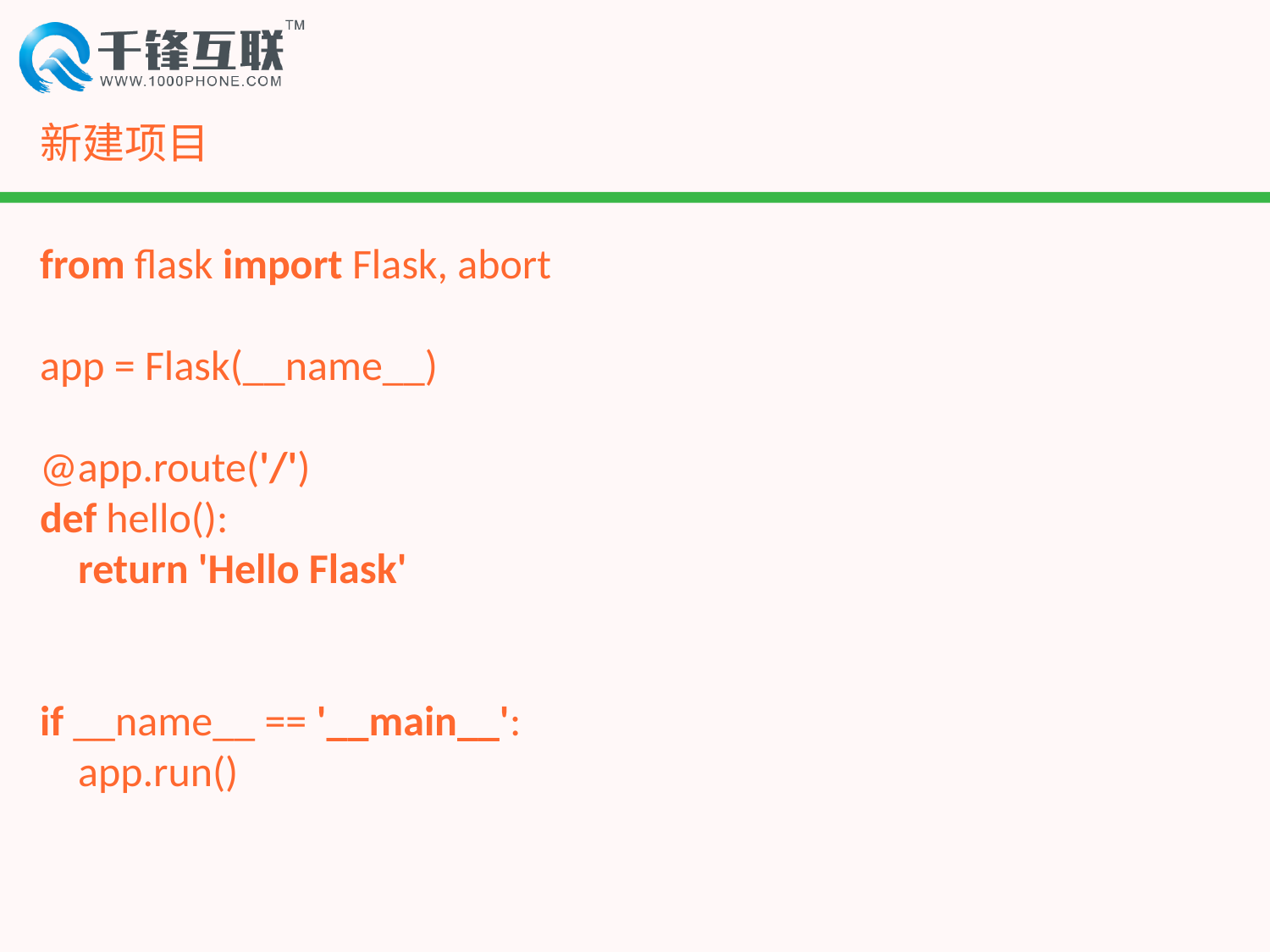

# 新建项目
from flask import Flask, abort
app = Flask(__name__)
@app.route('/')
def hello():
    return 'Hello Flask'
if __name__ == '__main__':
    app.run()